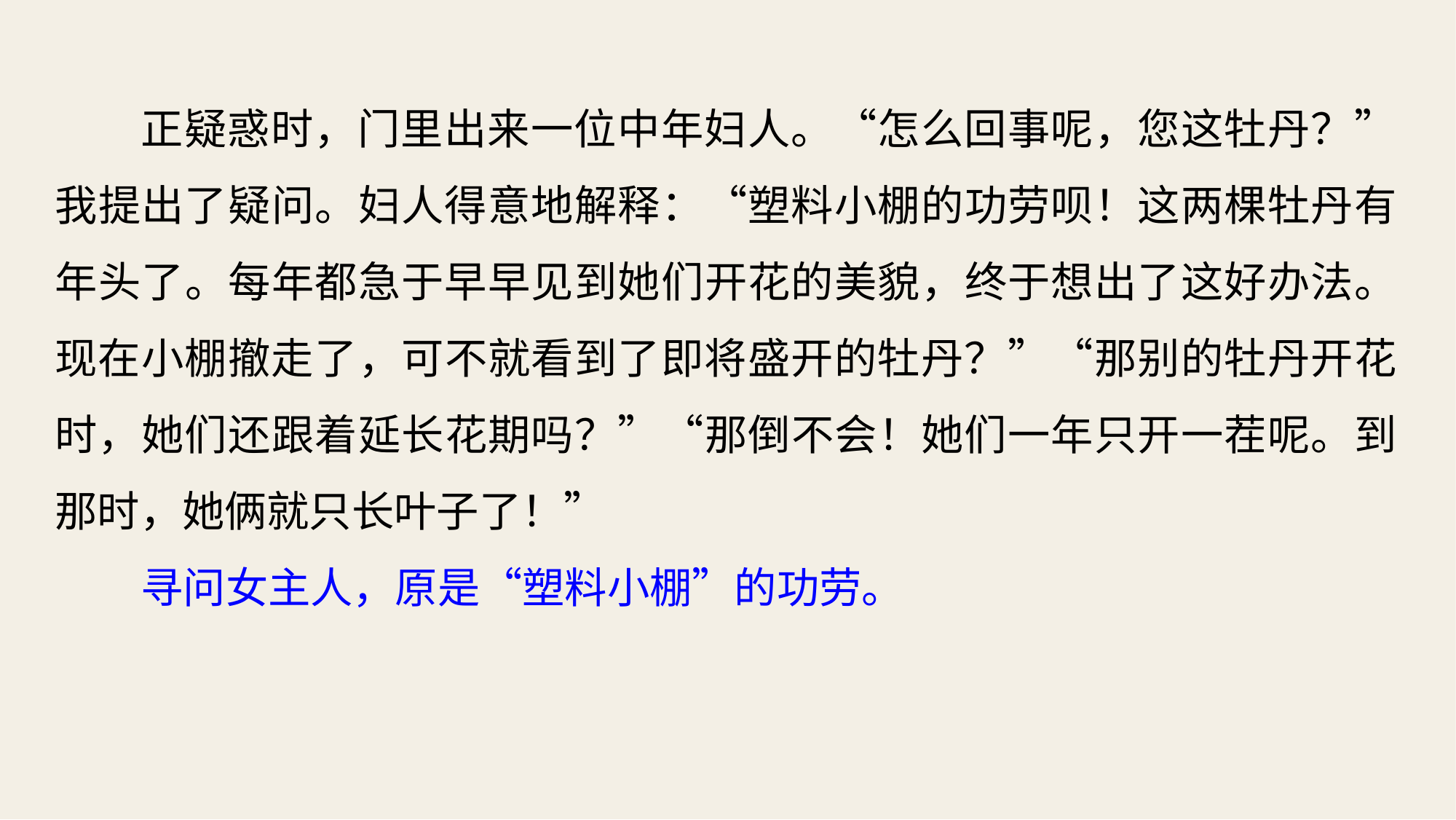

正疑惑时，门里出来一位中年妇人。“怎么回事呢，您这牡丹？”我提出了疑问。妇人得意地解释：“塑料小棚的功劳呗！这两棵牡丹有年头了。每年都急于早早见到她们开花的美貌，终于想出了这好办法。现在小棚撤走了，可不就看到了即将盛开的牡丹？”“那别的牡丹开花时，她们还跟着延长花期吗？”“那倒不会！她们一年只开一茬呢。到那时，她俩就只长叶子了！”
寻问女主人，原是“塑料小棚”的功劳。